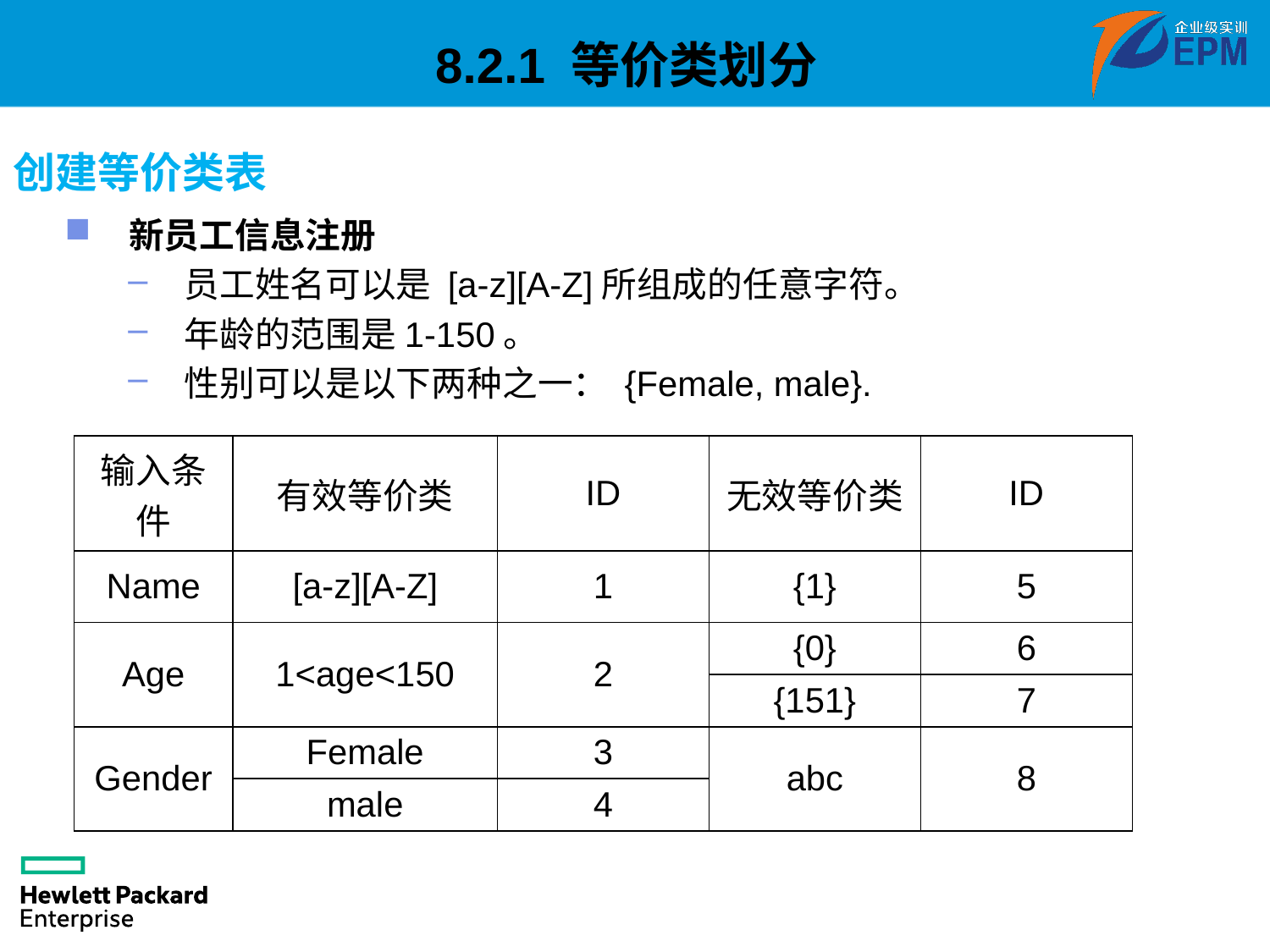

8.2.1 等价类划分
创建等价类表

 新员工信息注册
 员工姓名可以是 [a-z][A-Z]所组成的任意字符。
 年龄的范围是1-150。
 性别可以是以下两种之一： {Female, male}.
| 输入条件 | 有效等价类 | ID | 无效等价类 | ID |
| --- | --- | --- | --- | --- |
| Name | [a-z][A-Z] | 1 | {1} | 5 |
| Age | 1<age<150 | 2 | {0} | 6 |
|  |  |  | {151} | 7 |
| Gender | Female | 3 | abc | 8 |
|  | male | 4 |  |  |